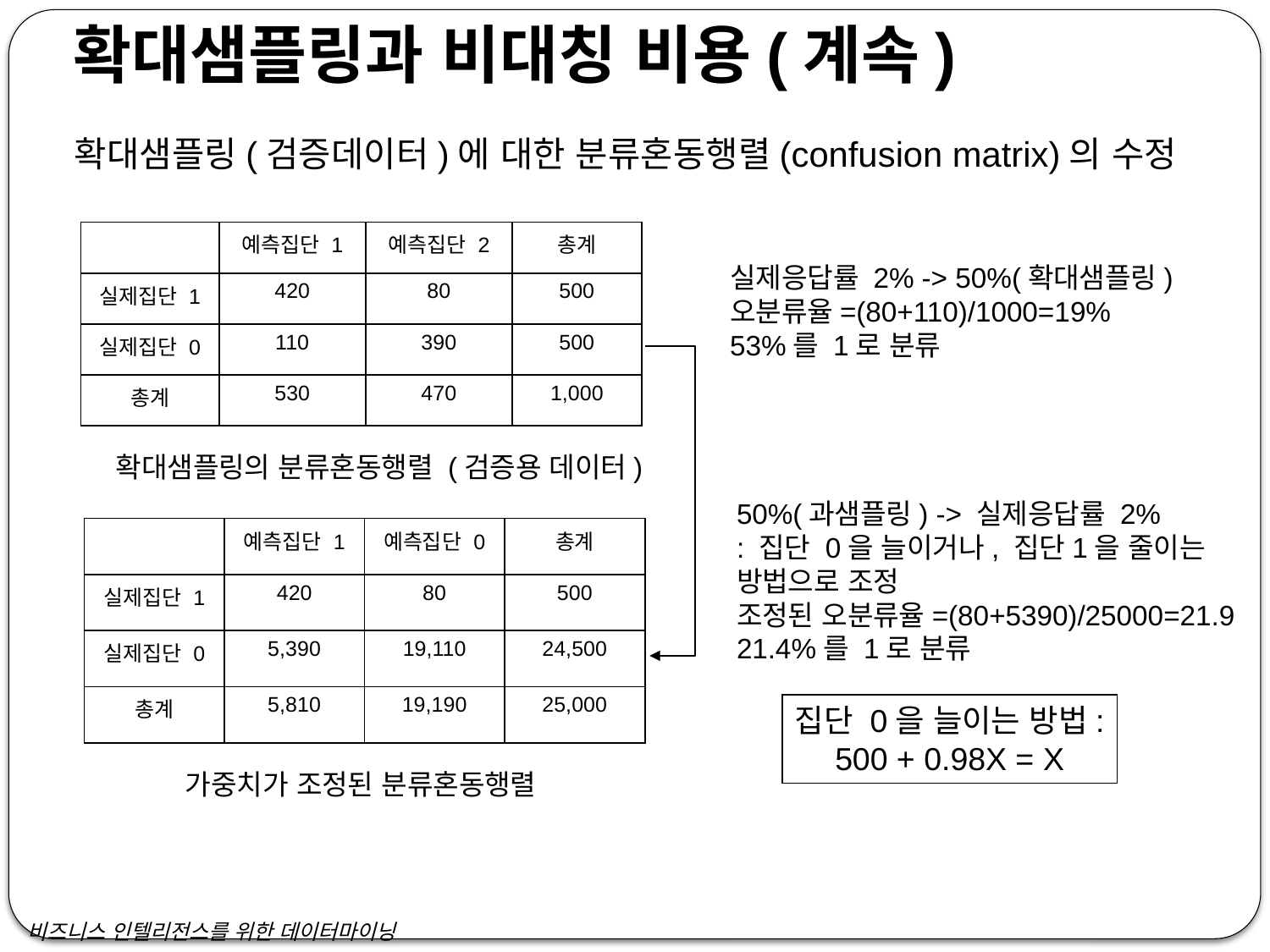

확대샘플링과 비대칭 비용(계속)
 확대샘플링(검증데이터)에 대한 분류혼동행렬(confusion matrix)의 수정
|  | 예측집단 1 | 예측집단 2 | 총계 |
| --- | --- | --- | --- |
| 실제집단 1 | 420 | 80 | 500 |
| 실제집단 0 | 110 | 390 | 500 |
| 총계 | 530 | 470 | 1,000 |
실제응답률 2% -> 50%(확대샘플링)
오분류율=(80+110)/1000=19%
53%를 1로 분류

확대샘플링의 분류혼동행렬 (검증용 데이터)
50%(과샘플링) -> 실제응답률 2%
: 집단 0을 늘이거나, 집단1을 줄이는 방법으로 조정
조정된 오분류율=(80+5390)/25000=21.9
21.4%를 1로 분류
|  | 예측집단 1 | 예측집단 0 | 총계 |
| --- | --- | --- | --- |
| 실제집단 1 | 420 | 80 | 500 |
| 실제집단 0 | 5,390 | 19,110 | 24,500 |
| 총계 | 5,810 | 19,190 | 25,000 |
집단 0을 늘이는 방법:
500 + 0.98X = X
가중치가 조정된 분류혼동행렬